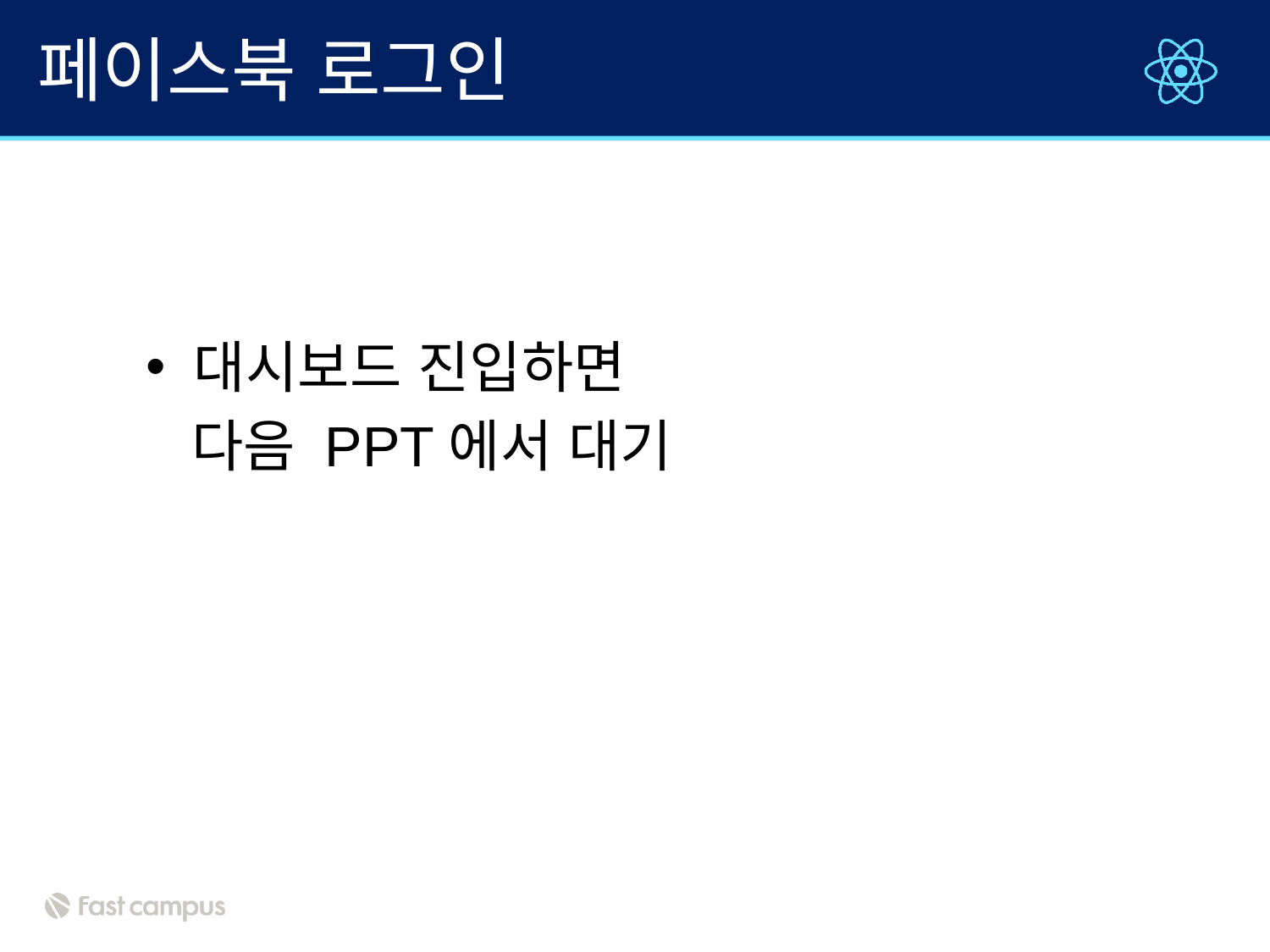

# 페이스북 로그인

대시보드 진입하면
  다음 PPT에서 대기